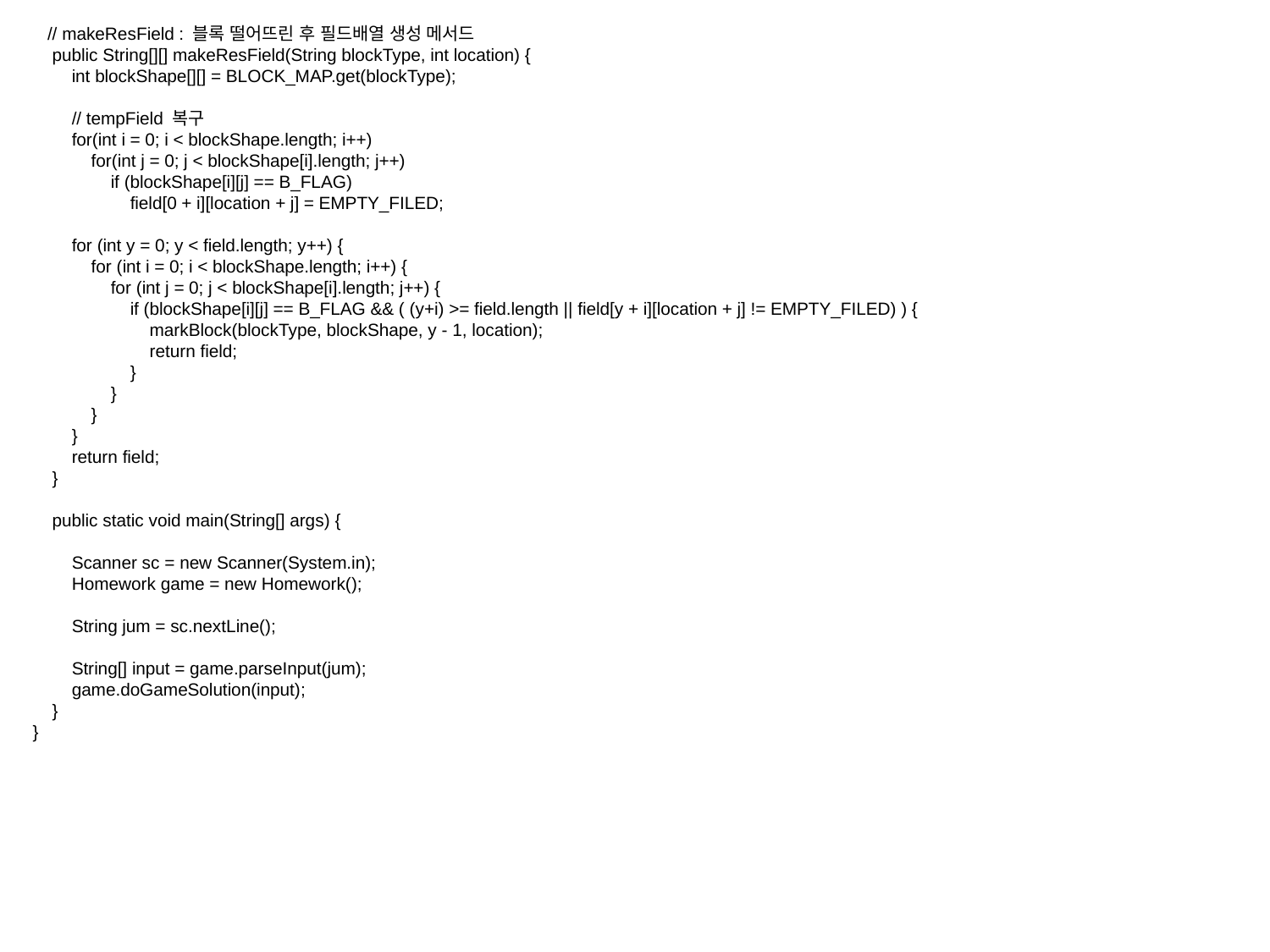

// makeResField : 블록 떨어뜨린 후 필드배열 생성 메서드
    public String[][] makeResField(String blockType, int location) {
        int blockShape[][] = BLOCK_MAP.get(blockType);

        // tempField 복구
        for(int i = 0; i < blockShape.length; i++)
            for(int j = 0; j < blockShape[i].length; j++)
                if (blockShape[i][j] == B_FLAG)
                    field[0 + i][location + j] = EMPTY_FILED;

        for (int y = 0; y < field.length; y++) {
            for (int i = 0; i < blockShape.length; i++) {
                for (int j = 0; j < blockShape[i].length; j++) {
                    if (blockShape[i][j] == B_FLAG && ( (y+i) >= field.length || field[y + i][location + j] != EMPTY_FILED) ) {
                        markBlock(blockType, blockShape, y - 1, location);
                        return field;
                    }
                }
            }
        }
        return field;
    }

    public static void main(String[] args) {

        Scanner sc = new Scanner(System.in);
        Homework game = new Homework();

        String jum = sc.nextLine();

        String[] input = game.parseInput(jum);
        game.doGameSolution(input);
    }
}